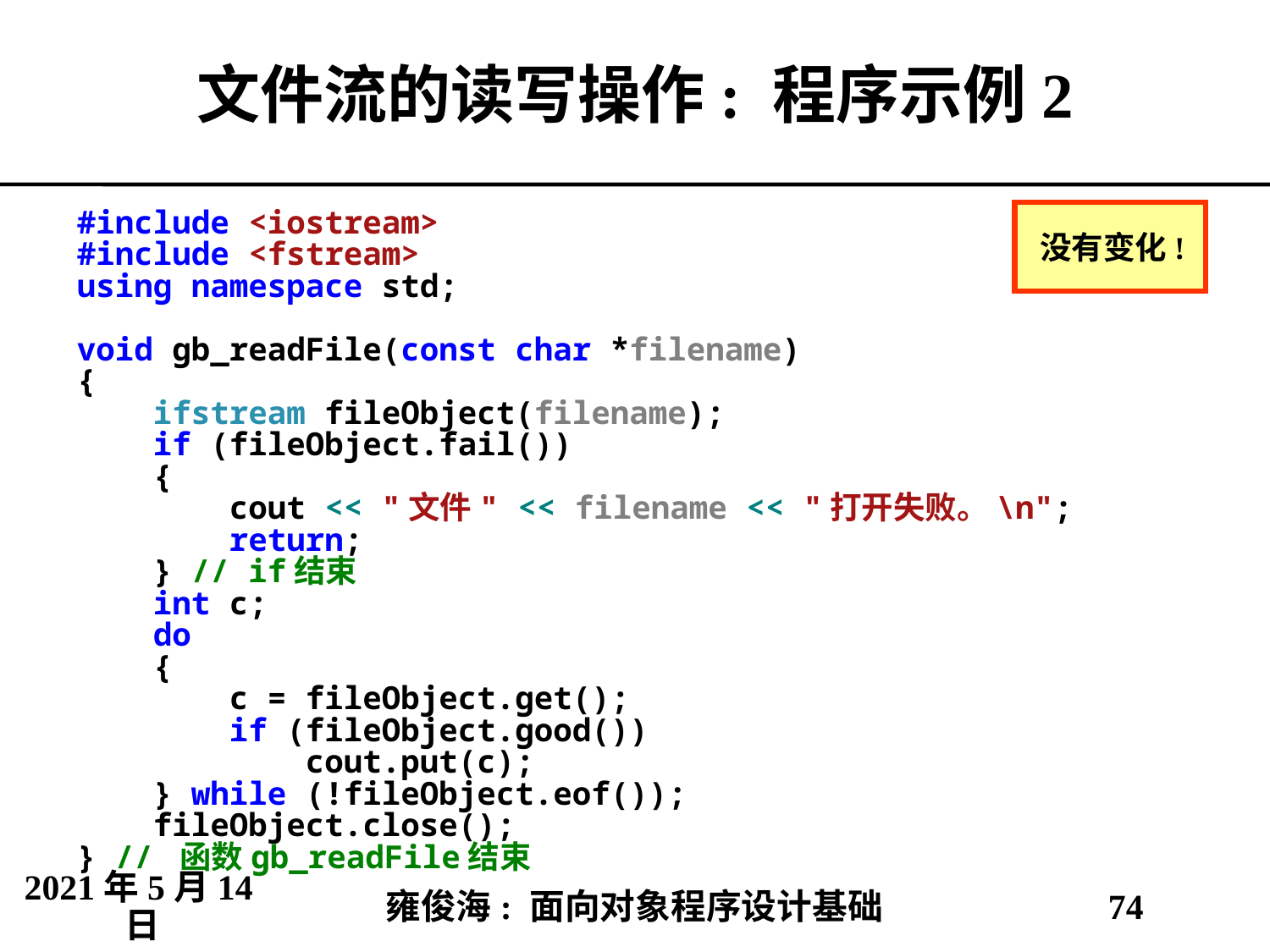

# 文件流的读写操作: 程序示例2

没有变化!
#include <iostream>
#include <fstream>
using namespace std;

void gb_readFile(const char *filename)
{
    ifstream fileObject(filename);
    if (fileObject.fail())
    {
        cout << "文件" << filename << "打开失败。\n";
        return;
    } // if结束
    int c;
    do
    {
        c = fileObject.get();
        if (fileObject.good())
            cout.put(c);
    } while (!fileObject.eof());
    fileObject.close();
} // 函数gb_readFile结束
2021年5月14日
雍俊海: 面向对象程序设计基础
74